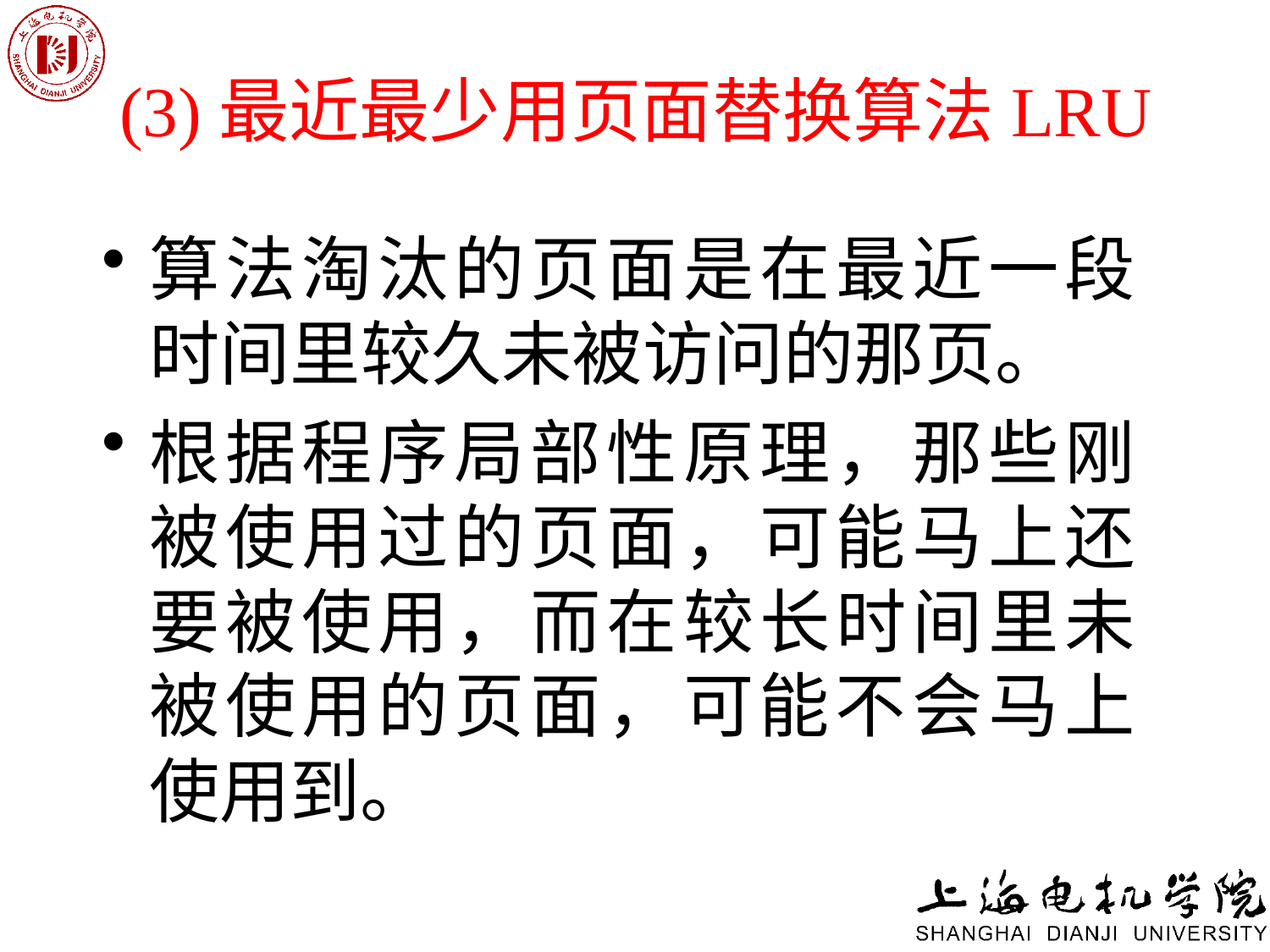

# (3)最近最少用页面替换算法LRU
算法淘汰的页面是在最近一段时间里较久未被访问的那页。
根据程序局部性原理，那些刚被使用过的页面，可能马上还要被使用，而在较长时间里未被使用的页面，可能不会马上使用到。